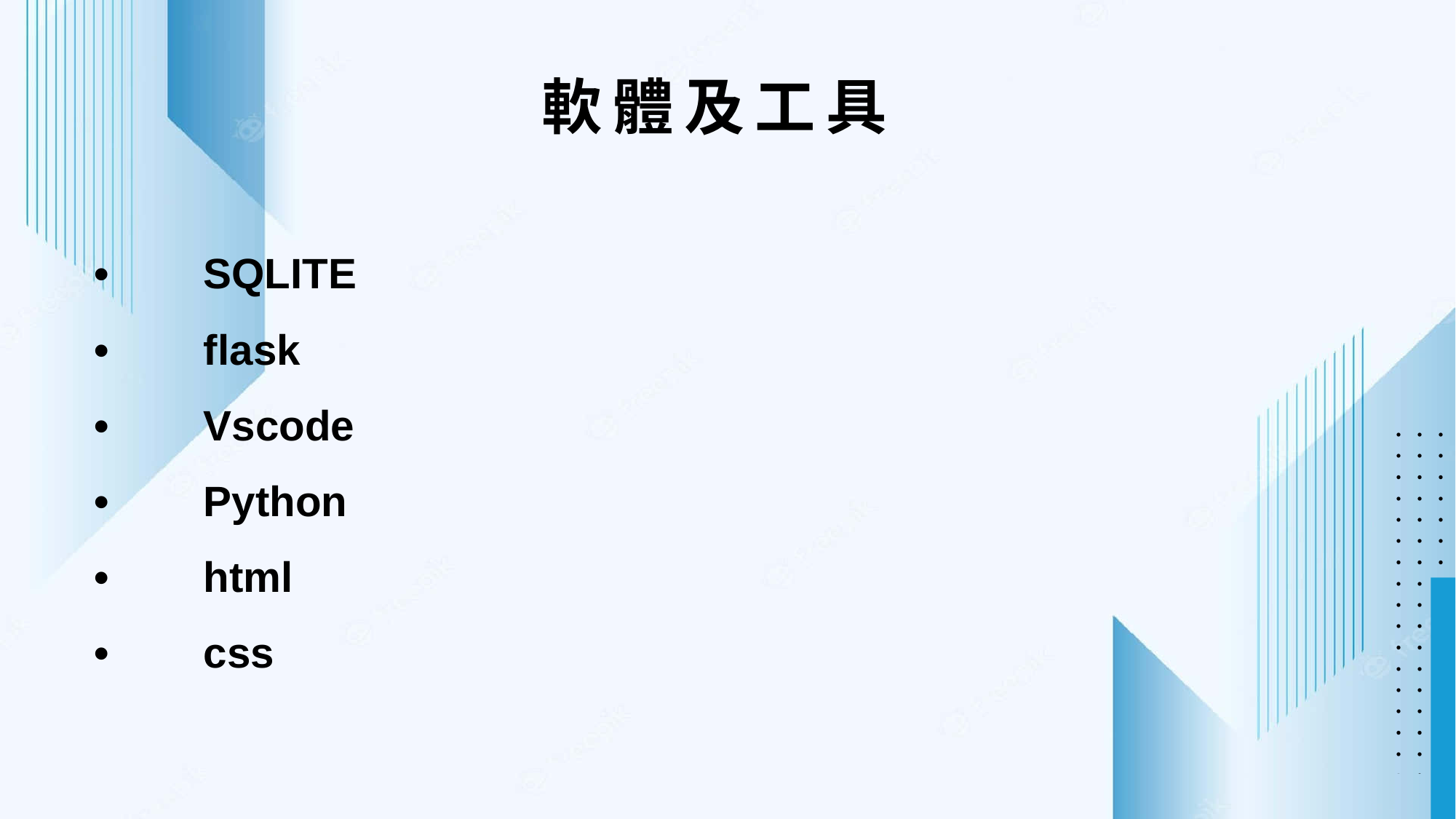

# 軟體及工具
•	SQLITE
•	flask
•	Vscode
•	Python
•	html
•	css